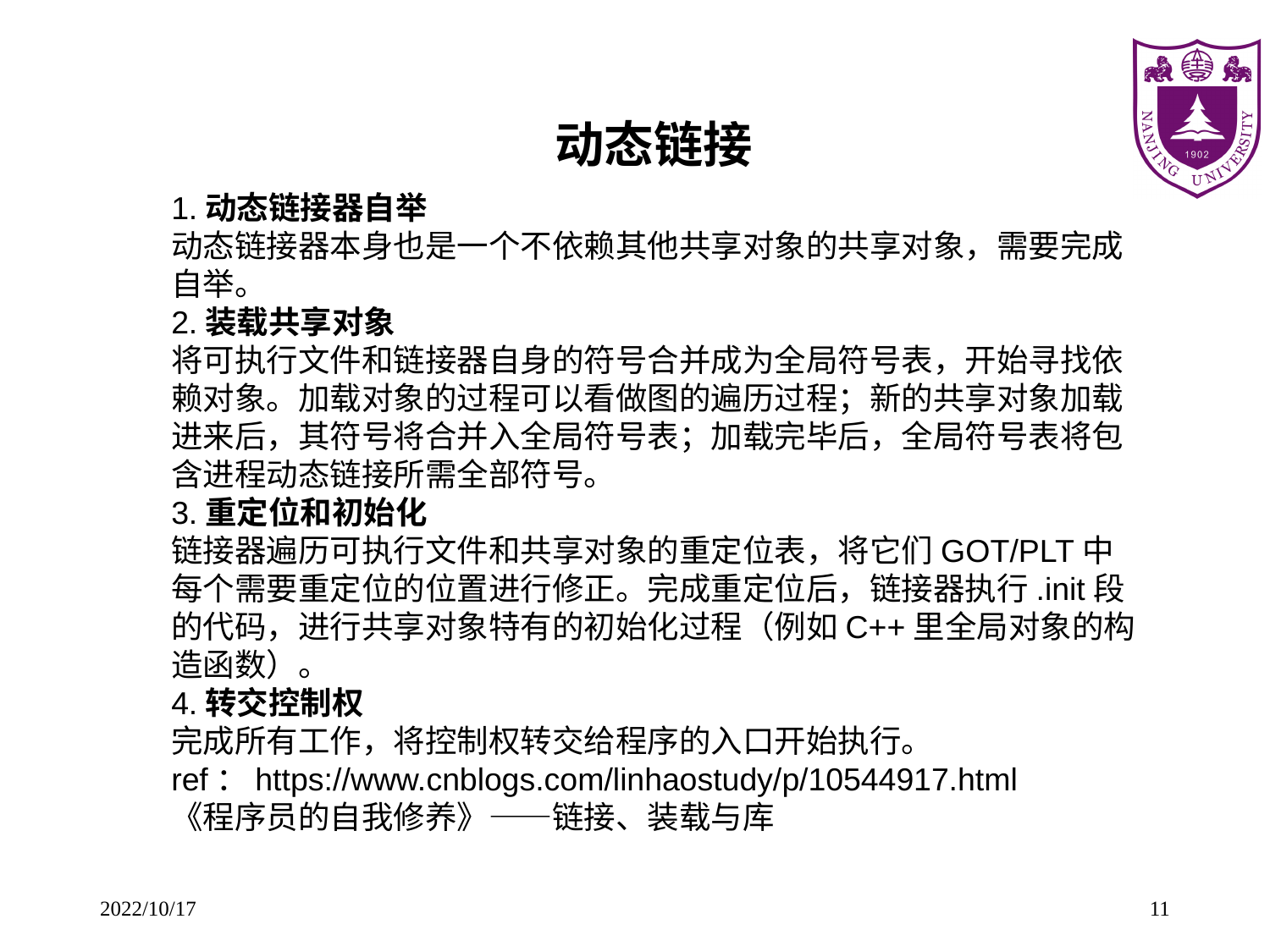

动态链接
1.动态链接器自举
动态链接器本身也是一个不依赖其他共享对象的共享对象，需要完成自举。
2.装载共享对象
将可执行文件和链接器自身的符号合并成为全局符号表，开始寻找依赖对象。加载对象的过程可以看做图的遍历过程；新的共享对象加载进来后，其符号将合并入全局符号表；加载完毕后，全局符号表将包含进程动态链接所需全部符号。
3.重定位和初始化
链接器遍历可执行文件和共享对象的重定位表，将它们GOT/PLT中每个需要重定位的位置进行修正。完成重定位后，链接器执行.init段的代码，进行共享对象特有的初始化过程（例如C++里全局对象的构造函数）。
4.转交控制权
完成所有工作，将控制权转交给程序的入口开始执行。
ref：https://www.cnblogs.com/linhaostudy/p/10544917.html
《程序员的自我修养》——链接、装载与库
2022/10/17
11